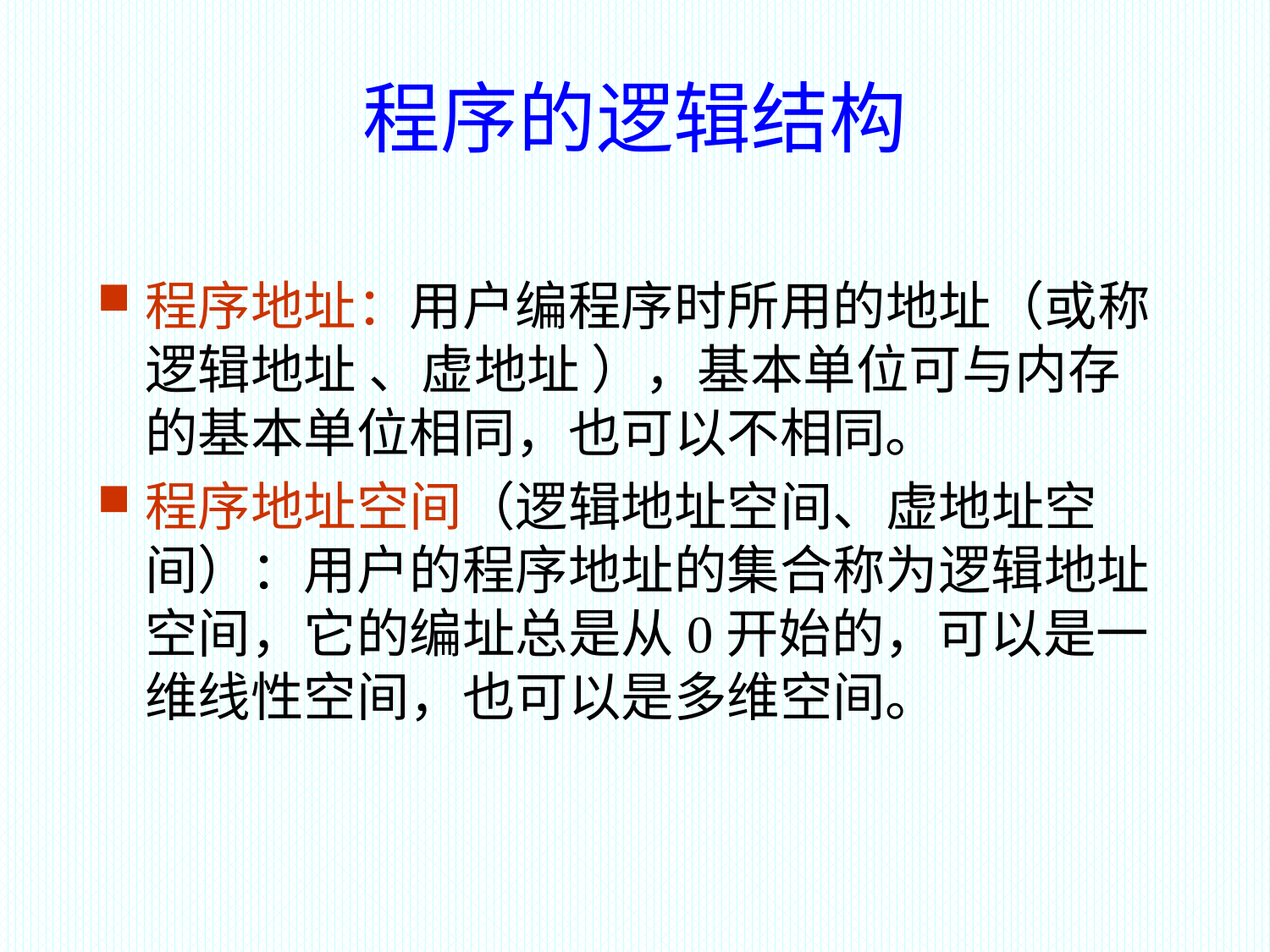

# 程序的逻辑结构
程序地址：用户编程序时所用的地址（或称逻辑地址 、虚地址 ），基本单位可与内存的基本单位相同，也可以不相同。
程序地址空间（逻辑地址空间、虚地址空间）：用户的程序地址的集合称为逻辑地址空间，它的编址总是从0开始的，可以是一维线性空间，也可以是多维空间。